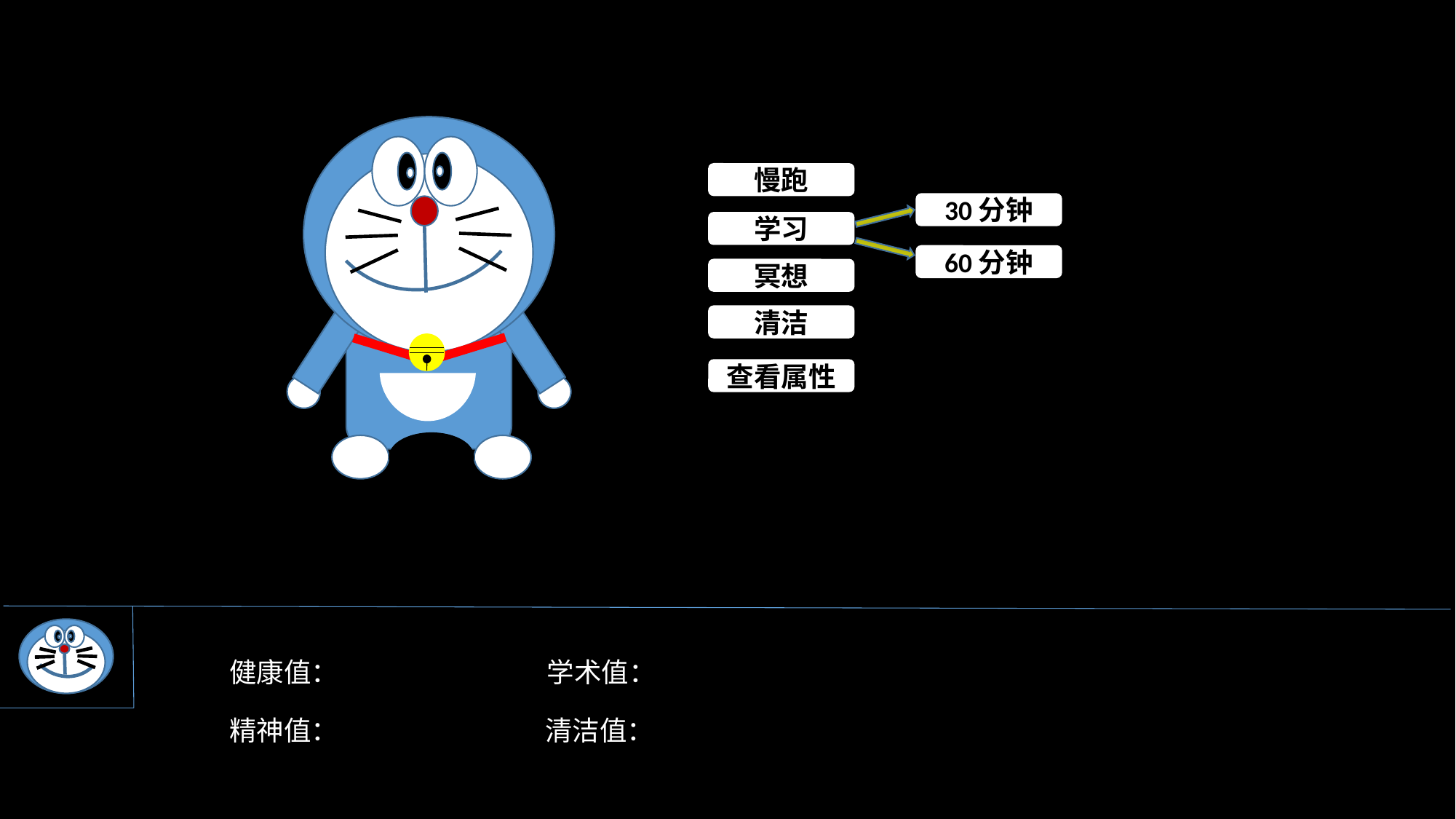

慢跑
30分钟

学习

60分钟
冥想
清洁
查看属性

健康值：
学术值：
精神值：
清洁值：